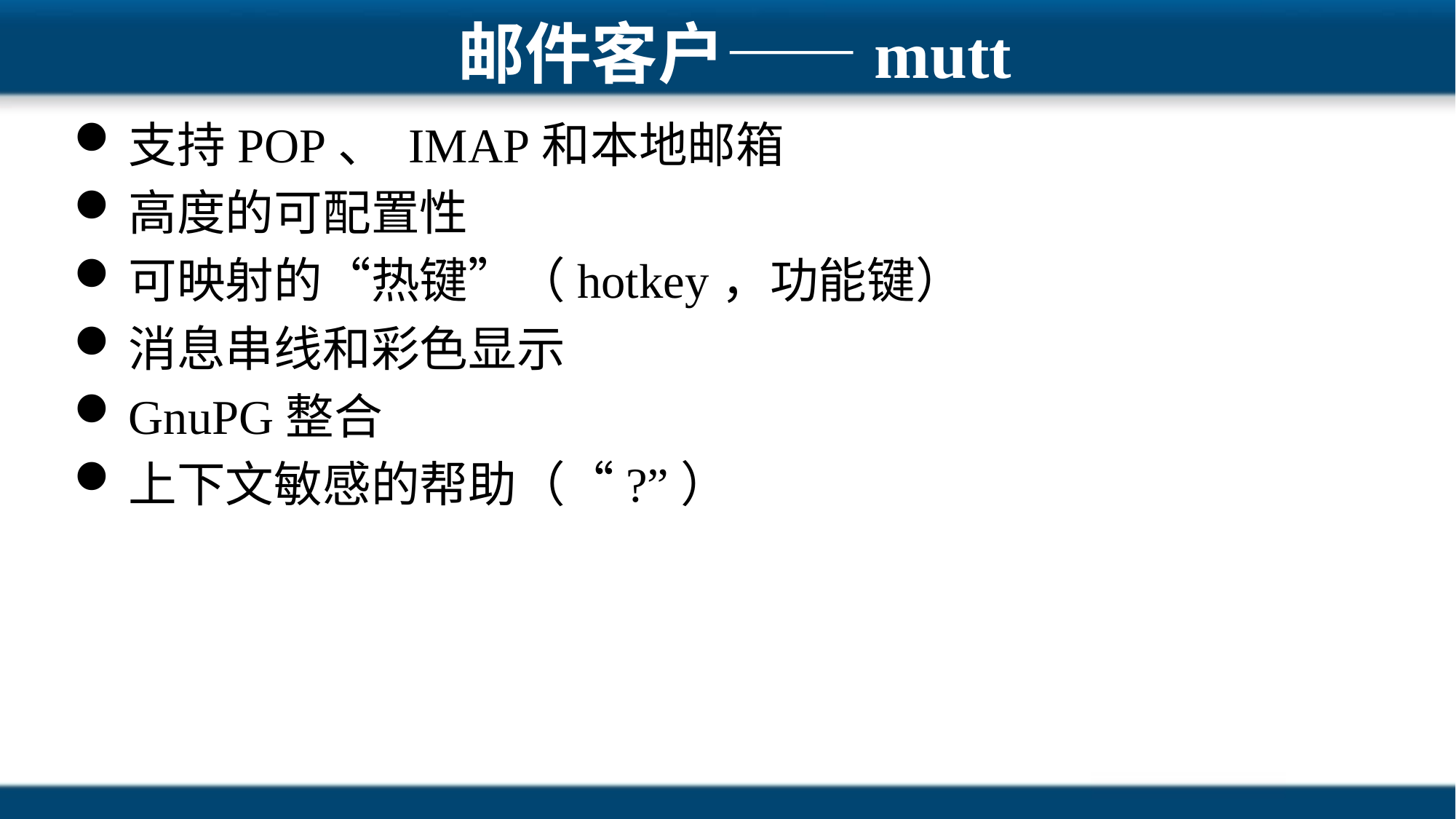

# 邮件客户——mutt
支持POP、 IMAP和本地邮箱
高度的可配置性
可映射的“热键”（hotkey，功能键）
消息串线和彩色显示
GnuPG整合
上下文敏感的帮助（“?”）